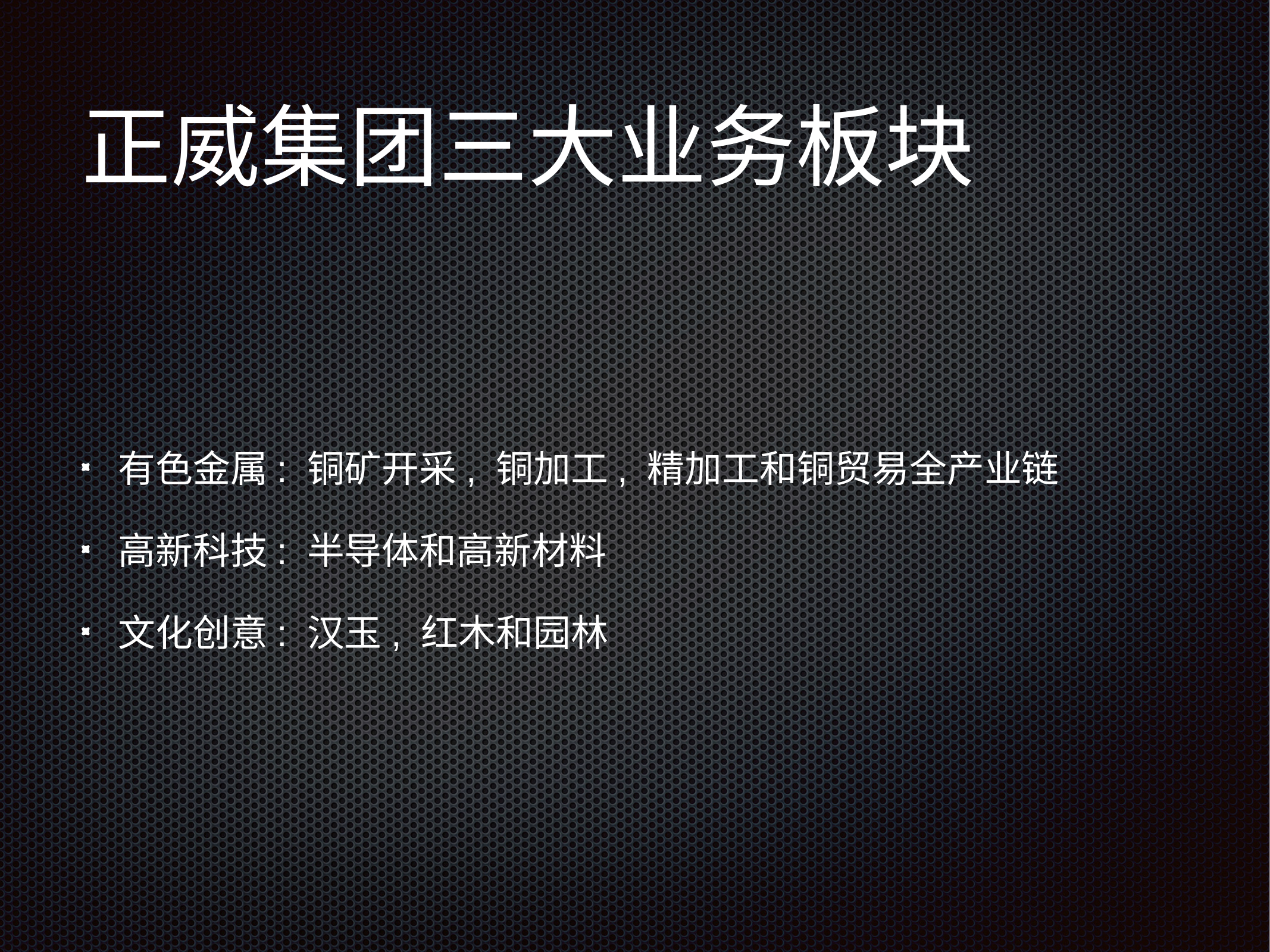

# 正威集团三大业务板块
有色金属: 铜矿开采, 铜加工, 精加工和铜贸易全产业链
高新科技: 半导体和高新材料
文化创意: 汉玉, 红木和园林